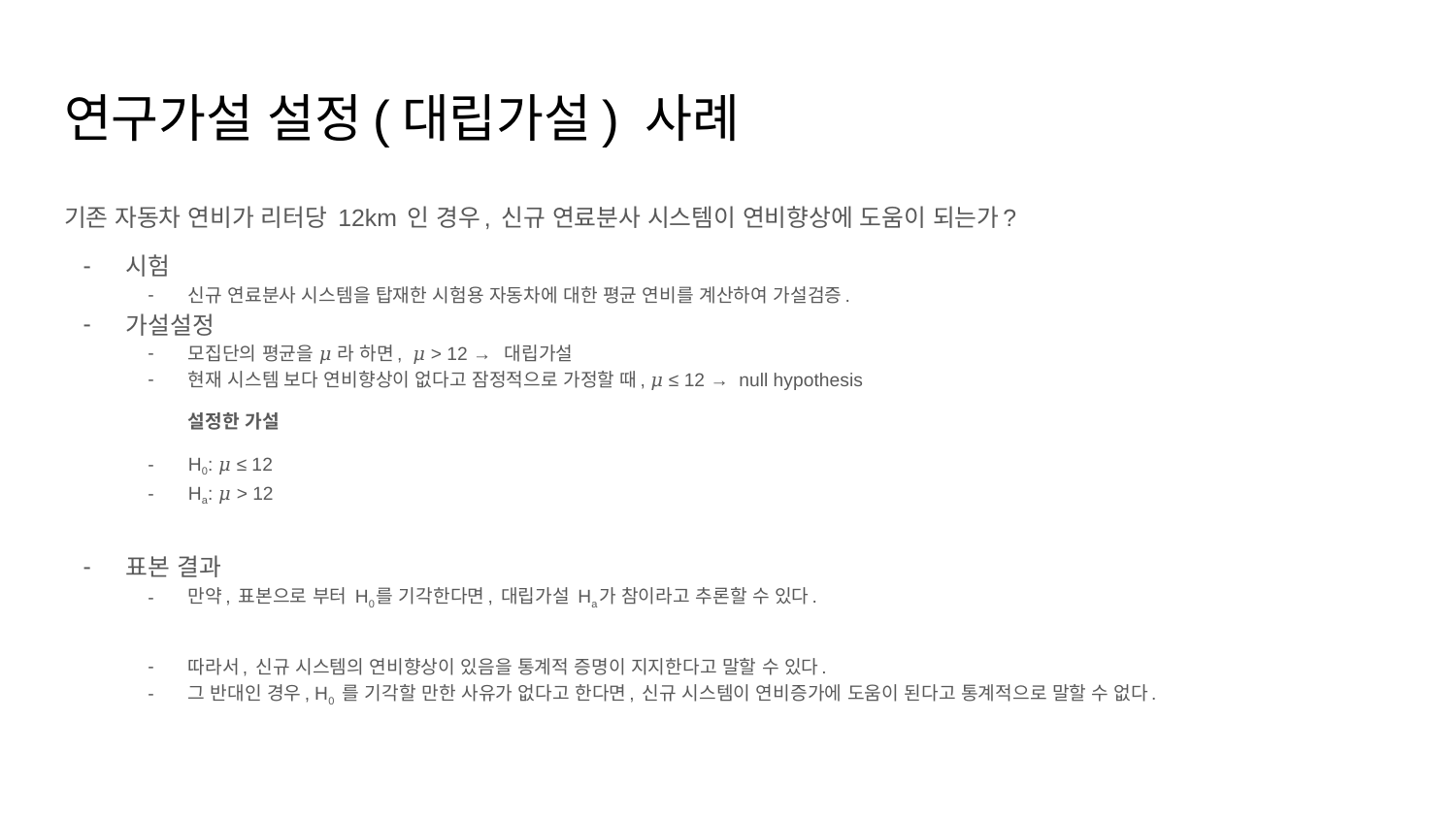

# 연구가설 설정(대립가설) 사례
기존 자동차 연비가 리터당 12km 인 경우, 신규 연료분사 시스템이 연비향상에 도움이 되는가?
시험
신규 연료분사 시스템을 탑재한 시험용 자동차에 대한 평균 연비를 계산하여 가설검증.
가설설정
모집단의 평균을 𝜇 라 하면,  𝜇 > 12 →  대립가설
현재 시스템 보다 연비향상이 없다고 잠정적으로 가정할 때, 𝜇 ≤ 12 →  null hypothesis
설정한 가설
H0: 𝜇 ≤ 12
Ha: 𝜇 > 12

표본 결과
만약, 표본으로 부터 H0를 기각한다면, 대립가설 Ha가 참이라고 추론할 수 있다.

따라서, 신규 시스템의 연비향상이 있음을 통계적 증명이 지지한다고 말할 수 있다.
그 반대인 경우, H0 를 기각할 만한 사유가 없다고 한다면, 신규 시스템이 연비증가에 도움이 된다고 통계적으로 말할 수 없다.